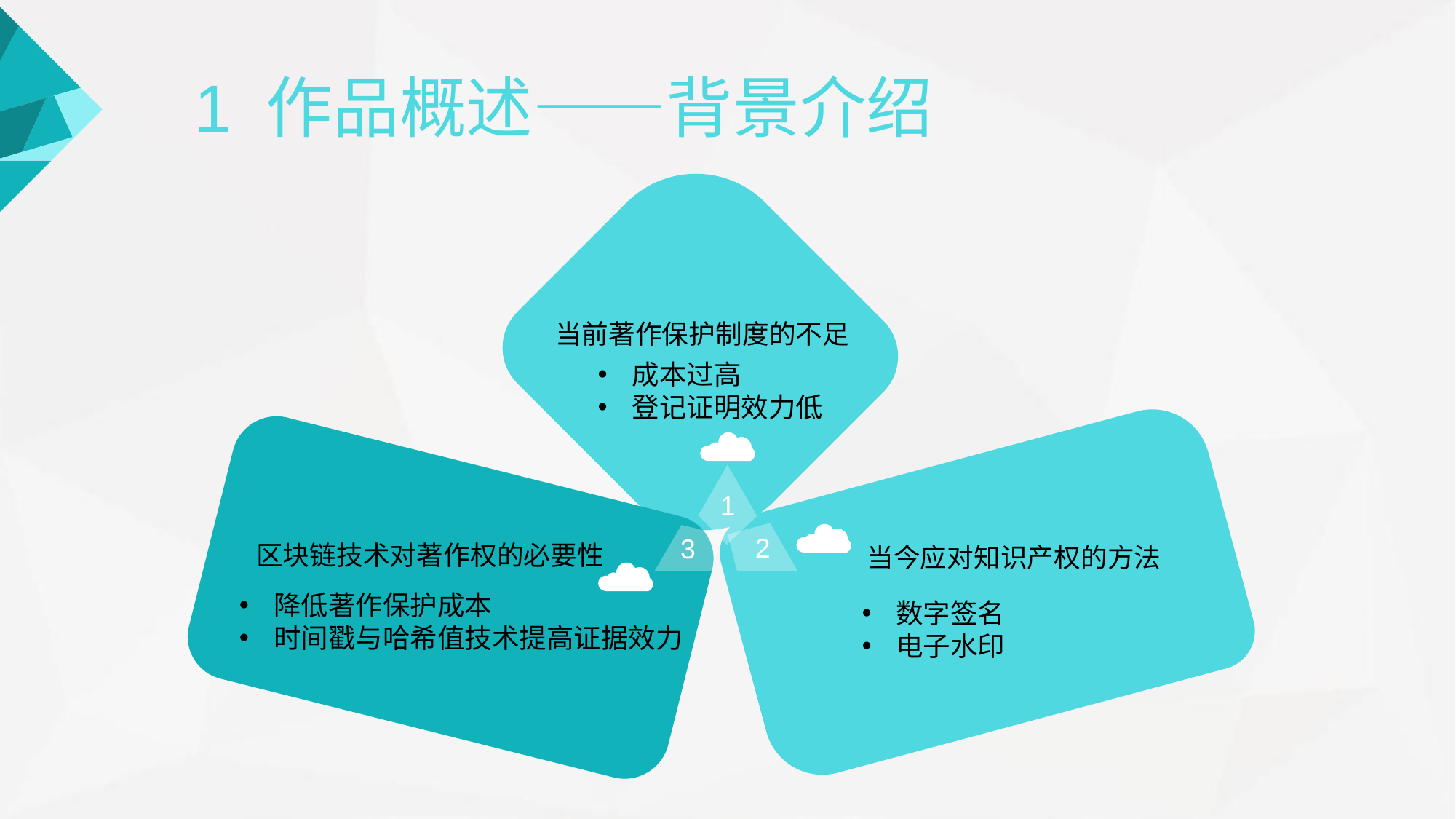

1 作品概述——背景介绍

当前著作保护制度的不足

成本过高
登记证明效力低

1
区块链技术对著作权的必要性
当今应对知识产权的方法
2

3

降低著作保护成本
时间戳与哈希值技术提高证据效力
数字签名
电子水印